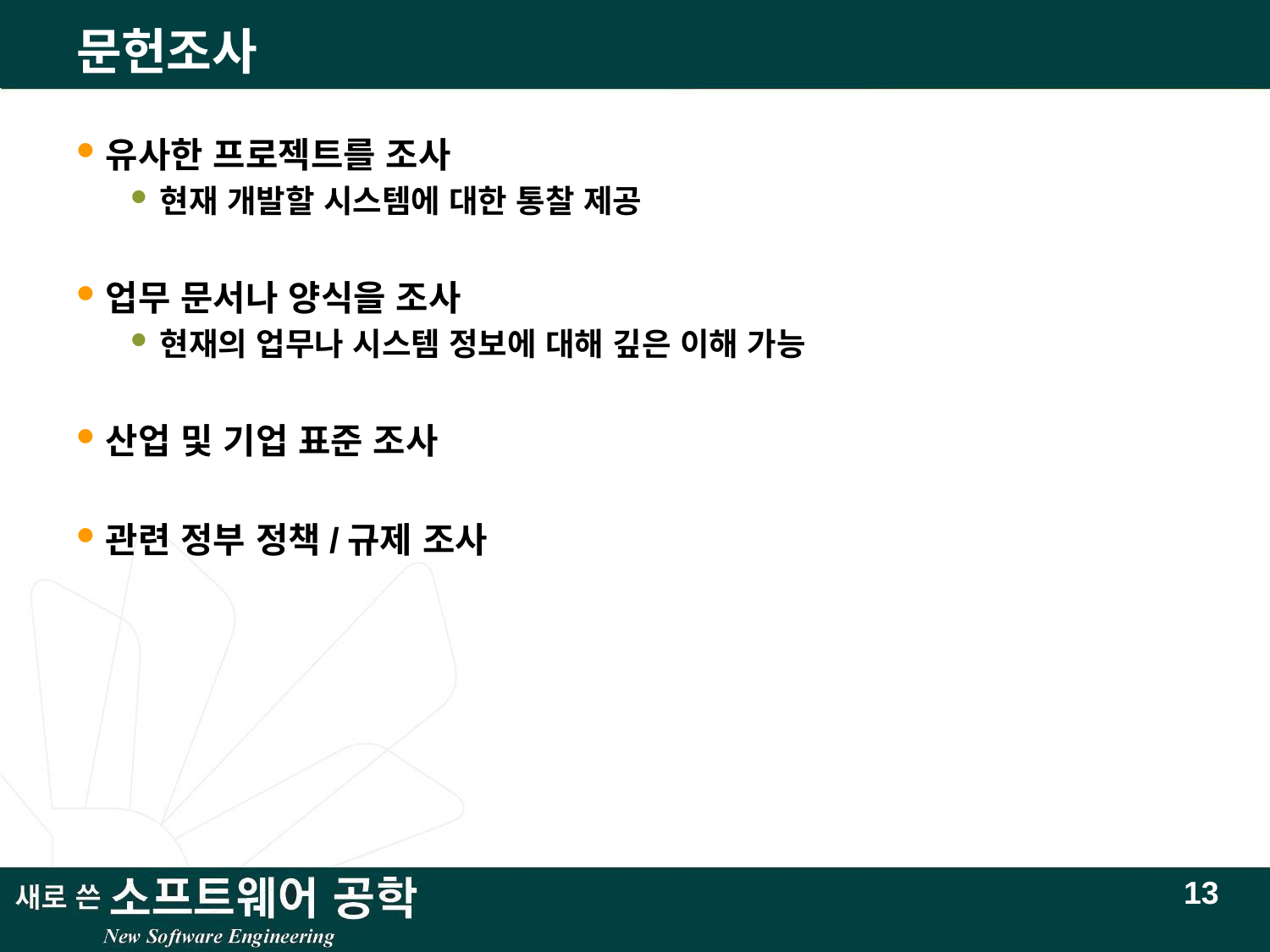

# 문헌조사
유사한 프로젝트를 조사
현재 개발할 시스템에 대한 통찰 제공

업무 문서나 양식을 조사
현재의 업무나 시스템 정보에 대해 깊은 이해 가능

산업 및 기업 표준 조사

관련 정부 정책/규제 조사

13